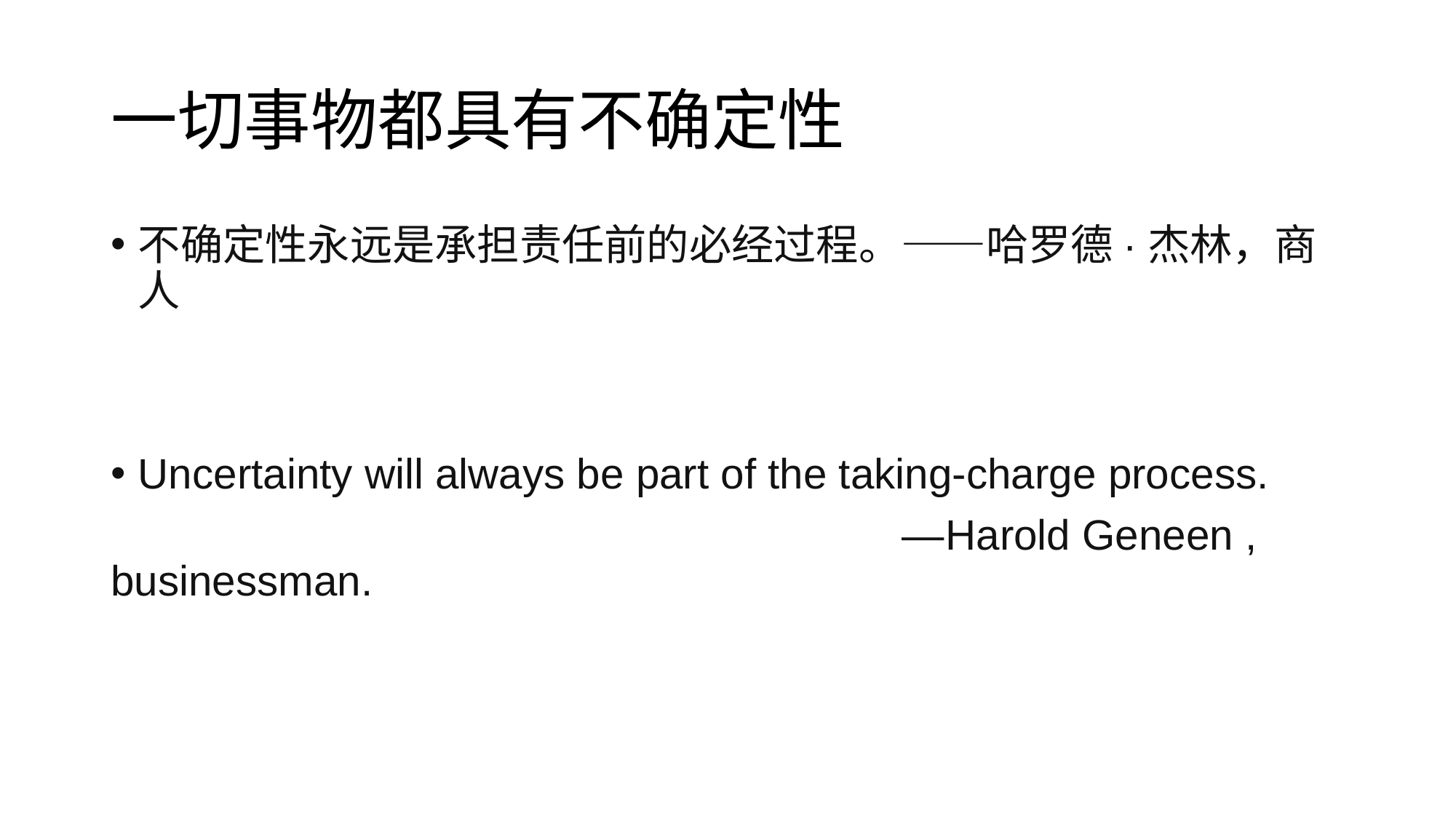

# 一切事物都具有不确定性
不确定性永远是承担责任前的必经过程。——哈罗德·杰林，商人

Uncertainty will always be part of the taking-charge process.
                                                                   —Harold Geneen , businessman.